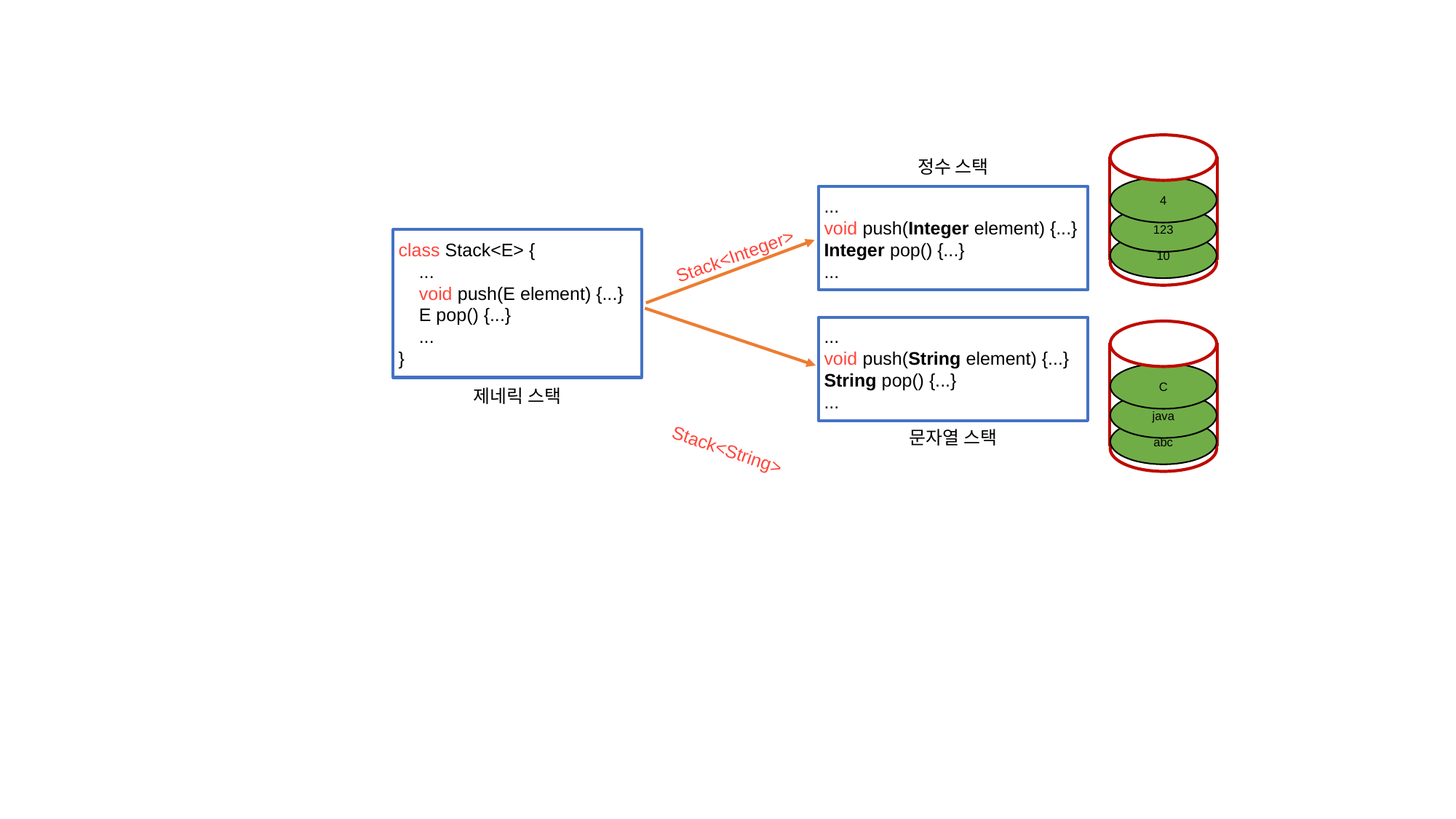

정수 스택

4

...
void push(Integer element) {...}
Integer pop() {...}
...

123

class Stack<E> {
    ...
    void push(E element) {...}
    E pop() {...}
    ...
}

10
Stack<Integer>

...
void push(String element) {...}
String pop() {...}
...

C
제네릭 스택

java

abc
문자열 스택

Stack<String>